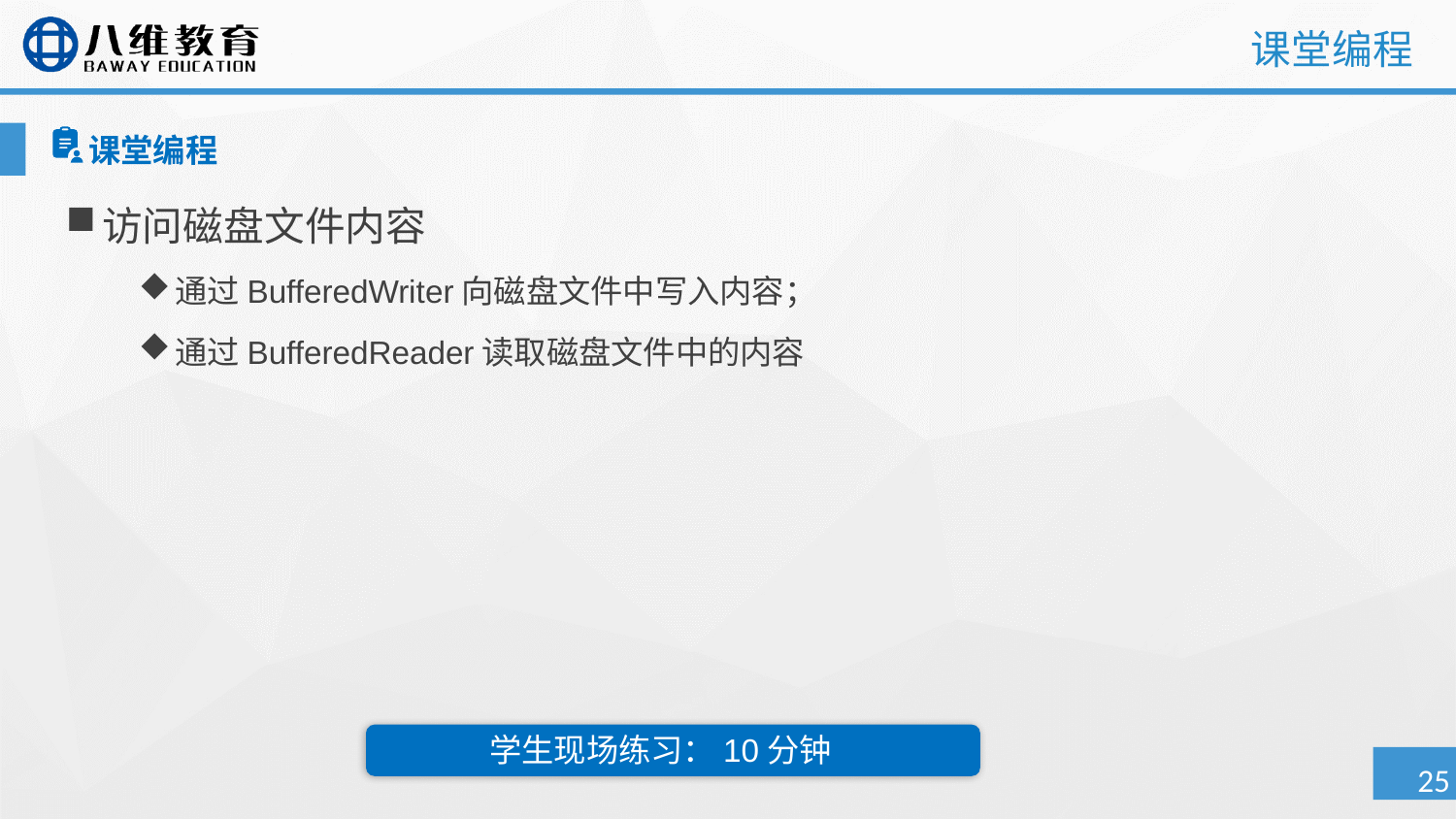

# 课堂编程
课堂编程

访问磁盘文件内容
通过BufferedWriter向磁盘文件中写入内容；
通过BufferedReader读取磁盘文件中的内容
学生现场练习：10分钟